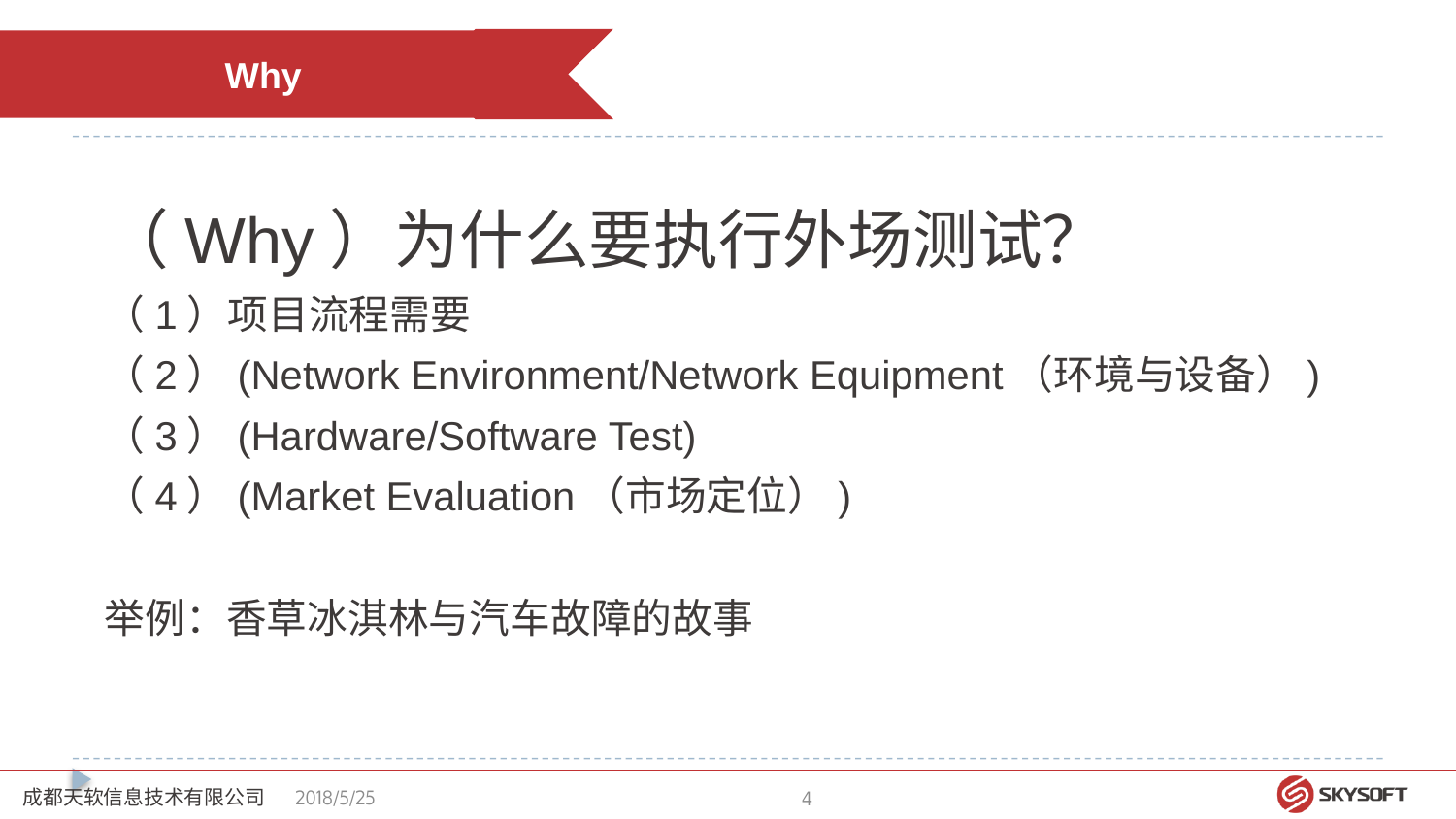

Why

（Why）为什么要执行外场测试？
（1）项目流程需要
（2）(Network Environment/Network Equipment（环境与设备）)
（3）(Hardware/Software Test)
（4）(Market Evaluation（市场定位）)

举例：香草冰淇林与汽车故障的故事

成都天软信息技术有限公司
2018/5/25
4